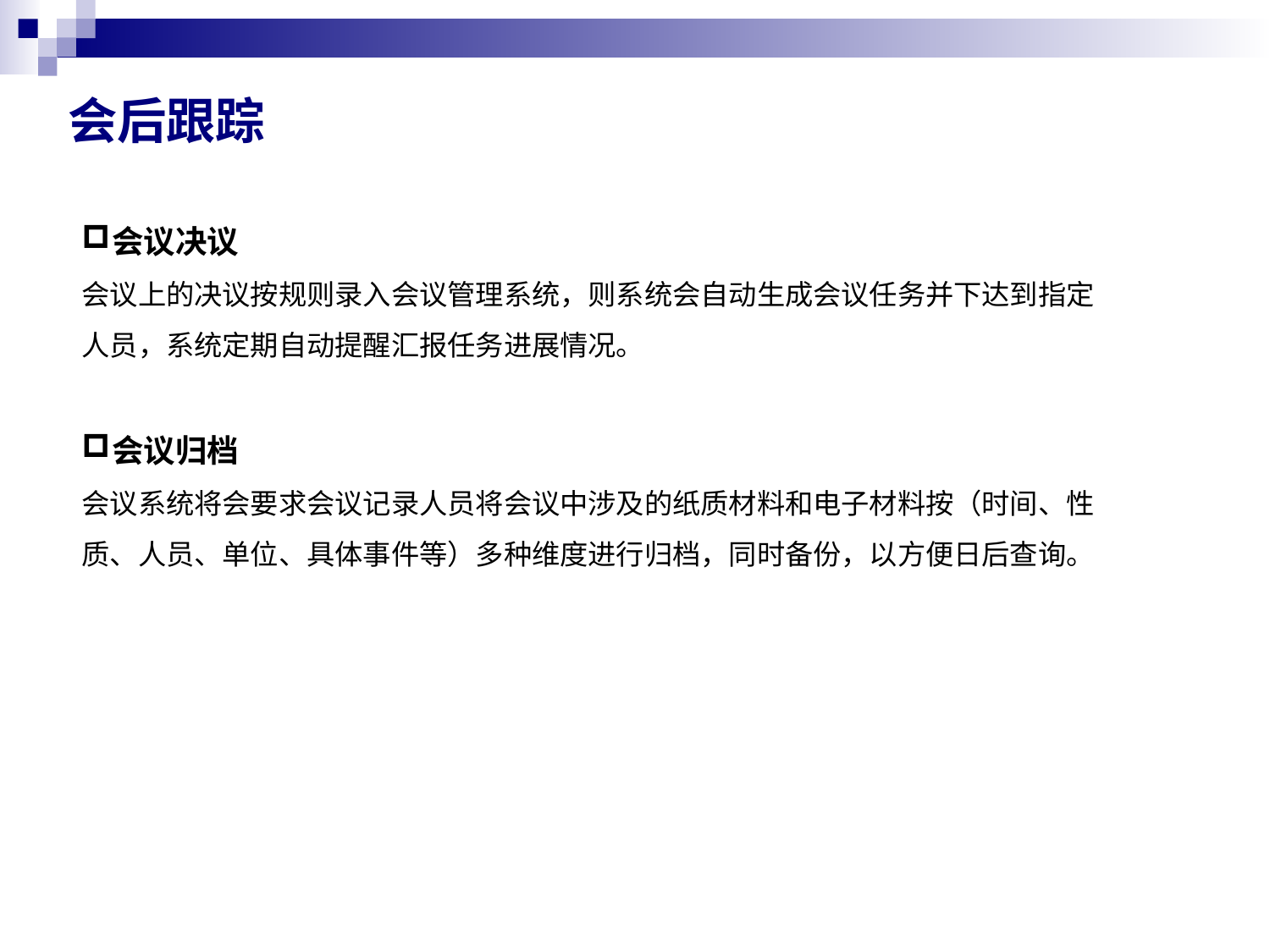

会后跟踪
会议决议
会议上的决议按规则录入会议管理系统，则系统会自动生成会议任务并下达到指定人员，系统定期自动提醒汇报任务进展情况。

会议归档
会议系统将会要求会议记录人员将会议中涉及的纸质材料和电子材料按（时间、性质、人员、单位、具体事件等）多种维度进行归档，同时备份，以方便日后查询。